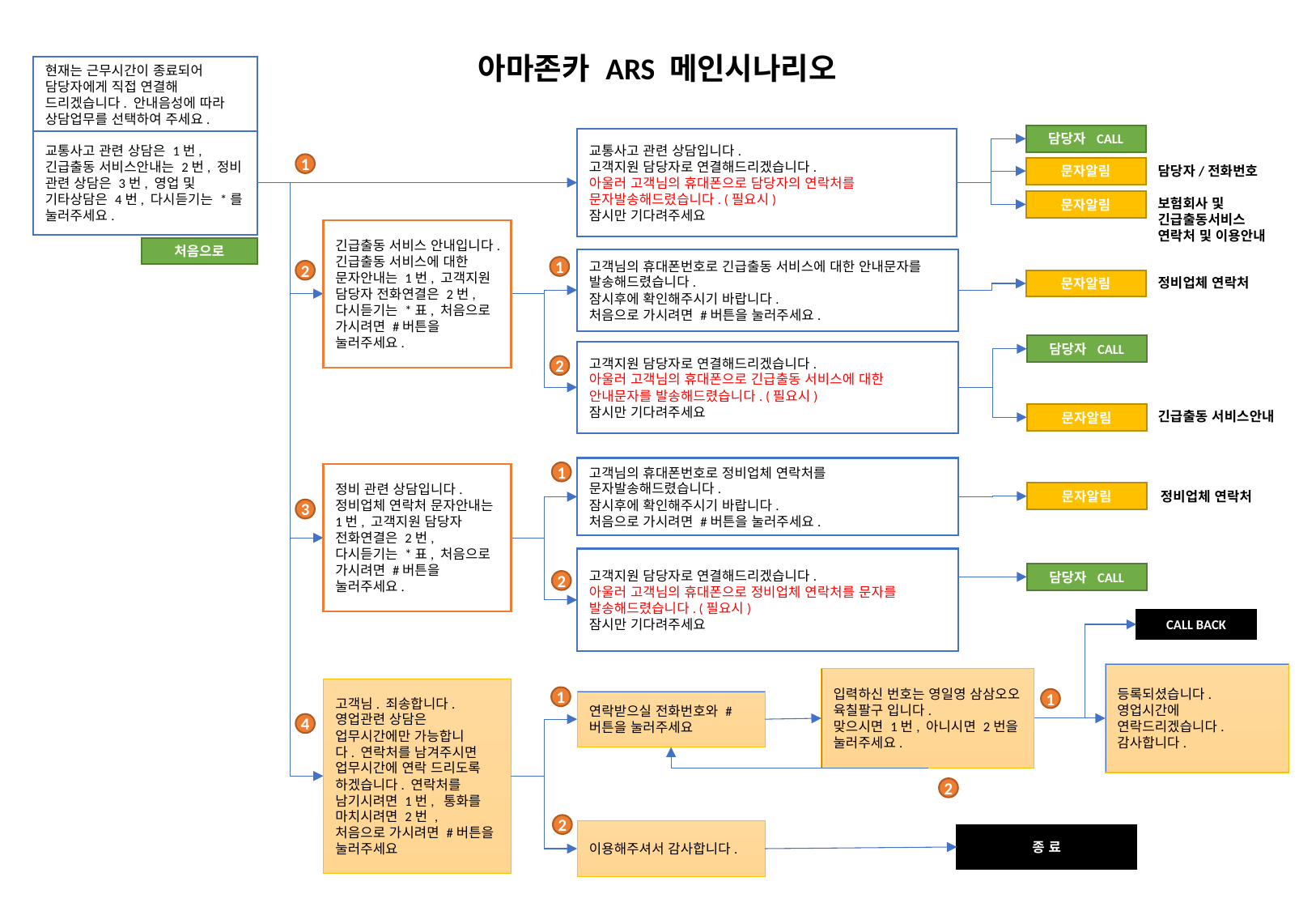

아마존카 ARS 메인시나리오
현재는 근무시간이 종료되어 담당자에게 직접 연결해 드리겠습니다. 안내음성에 따라 상담업무를 선택하여 주세요.
담당자  CALL
교통사고 관련 상담입니다.
고객지원 담당자로 연결해드리겠습니다.
아울러 고객님의 휴대폰으로 담당자의 연락처를 문자발송해드렸습니다. (필요시)
잠시만 기다려주세요
교통사고 관련 상담은 1번, 긴급출동 서비스안내는 2번, 정비 관련 상담은 3번, 영업 및 기타상담은 4번, 다시듣기는 *를 눌러주세요.
1
담당자/전화번호
문자알림
보험회사 및 긴급출동서비스 연락처 및 이용안내
문자알림
긴급출동 서비스 안내입니다.
긴급출동 서비스에 대한 문자안내는 1번, 고객지원 담당자 전화연결은 2번, 다시듣기는 *표, 처음으로 가시려면 #버튼을 눌러주세요.
처음으로
고객님의 휴대폰번호로 긴급출동 서비스에 대한 안내문자를  발송해드렸습니다.
잠시후에 확인해주시기 바랍니다.
처음으로 가시려면 #버튼을 눌러주세요.
1
2
정비업체 연락처
문자알림
담당자  CALL
고객지원 담당자로 연결해드리겠습니다.
아울러 고객님의 휴대폰으로 긴급출동 서비스에 대한 안내문자를 발송해드렸습니다. (필요시)
잠시만 기다려주세요
2
긴급출동 서비스안내
문자알림
고객님의 휴대폰번호로 정비업체 연락처를 문자발송해드렸습니다.
잠시후에 확인해주시기 바랍니다.
처음으로 가시려면 #버튼을 눌러주세요.
1
정비 관련 상담입니다.
정비업체 연락처 문자안내는 1번, 고객지원 담당자 전화연결은 2번, 다시듣기는 *표, 처음으로 가시려면 #버튼을 눌러주세요.
정비업체 연락처
문자알림
3
고객지원 담당자로 연결해드리겠습니다.
아울러 고객님의 휴대폰으로 정비업체 연락처를 문자를 발송해드렸습니다. (필요시)
잠시만 기다려주세요
담당자  CALL
2
CALL BACK
등록되셨습니다.
영업시간에 연락드리겠습니다.
감사합니다.
입력하신 번호는 영일영 삼삼오오 육칠팔구 입니다.
맞으시면 1번, 아니시면 2번을 눌러주세요.
고객님. 죄송합니다.
영업관련 상담은 업무시간에만 가능합니다. 연락처를 남겨주시면 업무시간에 연락 드리도록 하겠습니다. 연락처를 남기시려면 1번,  통화를 마치시려면 2번 ,
처음으로 가시려면 #버튼을 눌러주세요
1
1
연락받으실 전화번호와 #버튼을 눌러주세요
4
2
2
이용해주셔서 감사합니다.
종 료